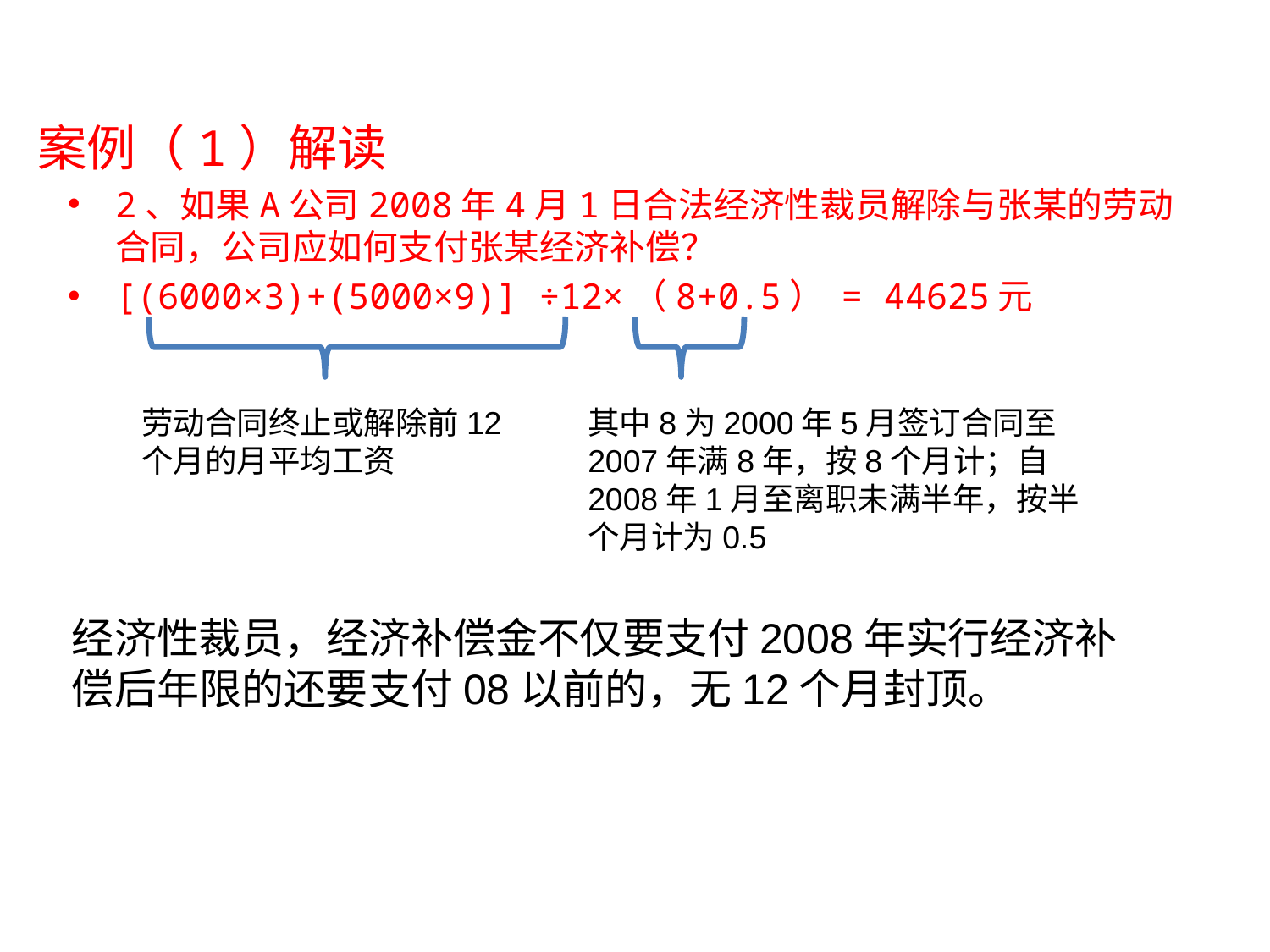

# 案例（1）解读

2、如果A公司2008年4月1日合法经济性裁员解除与张某的劳动合同，公司应如何支付张某经济补偿？
[(6000×3)+(5000×9)] ÷12×（8+0.5） = 44625元

劳动合同终止或解除前12个月的月平均工资
其中8为2000年5月签订合同至2007年满8年，按8个月计；自2008年1月至离职未满半年，按半个月计为0.5
经济性裁员，经济补偿金不仅要支付2008年实行经济补偿后年限的还要支付08以前的，无12个月封顶。